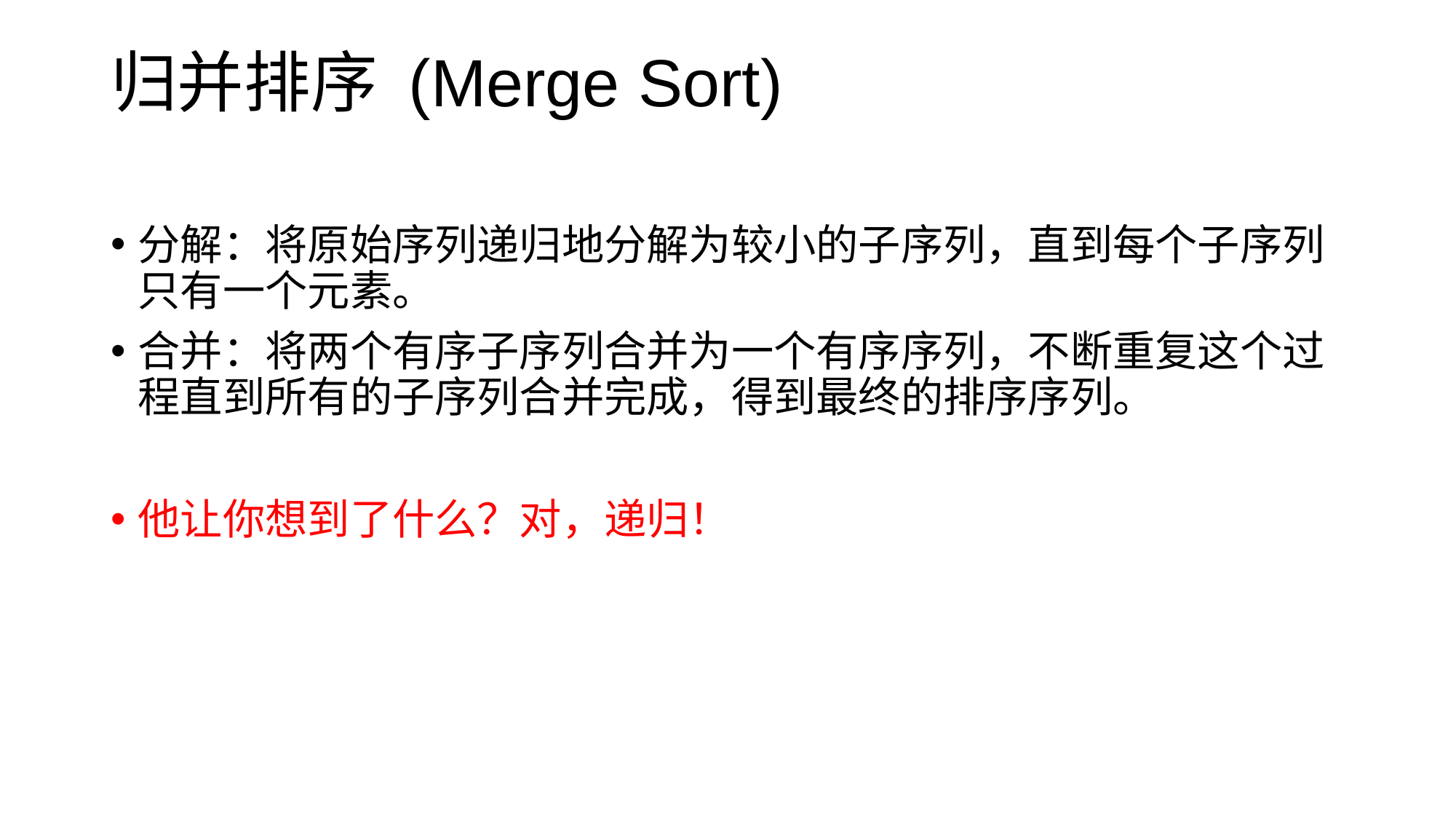

# 归并排序 (Merge Sort)
分解：将原始序列递归地分解为较小的子序列，直到每个子序列只有一个元素。
合并：将两个有序子序列合并为一个有序序列，不断重复这个过程直到所有的子序列合并完成，得到最终的排序序列。

他让你想到了什么？对，递归！